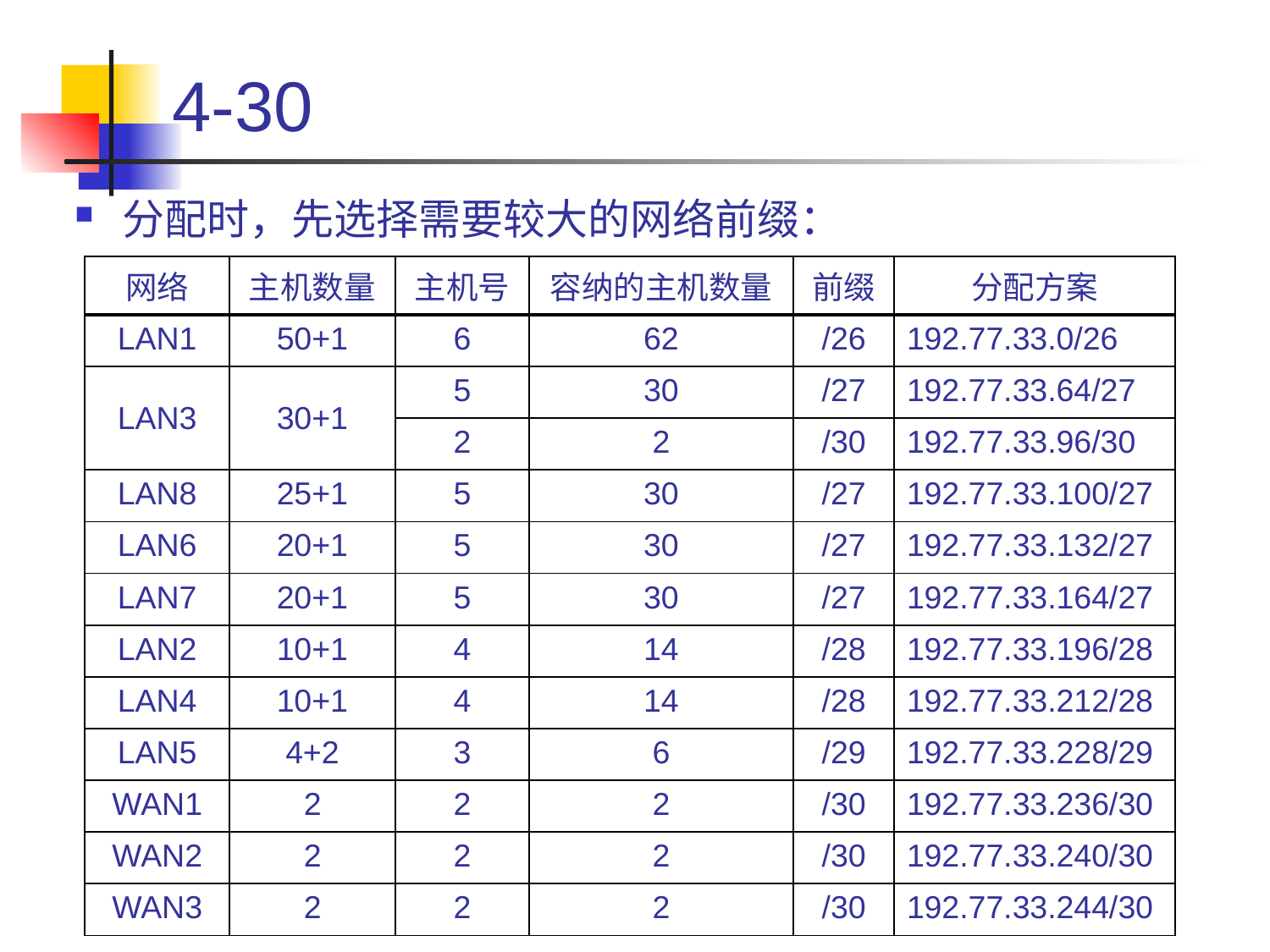

# 4-30
分配时，先选择需要较大的网络前缀：
| 网络 | 主机数量 | 主机号 | 容纳的主机数量 | 前缀 | 分配方案 |
| --- | --- | --- | --- | --- | --- |
| LAN1 | 50+1 | 6 | 62 | /26 | 192.77.33.0/26 |
| LAN3 | 30+1 | 5 | 30 | /27 | 192.77.33.64/27 |
|  |  | 2 | 2 | /30 | 192.77.33.96/30 |
| LAN8 | 25+1 | 5 | 30 | /27 | 192.77.33.100/27 |
| LAN6 | 20+1 | 5 | 30 | /27 | 192.77.33.132/27 |
| LAN7 | 20+1 | 5 | 30 | /27 | 192.77.33.164/27 |
| LAN2 | 10+1 | 4 | 14 | /28 | 192.77.33.196/28 |
| LAN4 | 10+1 | 4 | 14 | /28 | 192.77.33.212/28 |
| LAN5 | 4+2 | 3 | 6 | /29 | 192.77.33.228/29 |
| WAN1 | 2 | 2 | 2 | /30 | 192.77.33.236/30 |
| WAN2 | 2 | 2 | 2 | /30 | 192.77.33.240/30 |
| WAN3 | 2 | 2 | 2 | /30 | 192.77.33.244/30 |